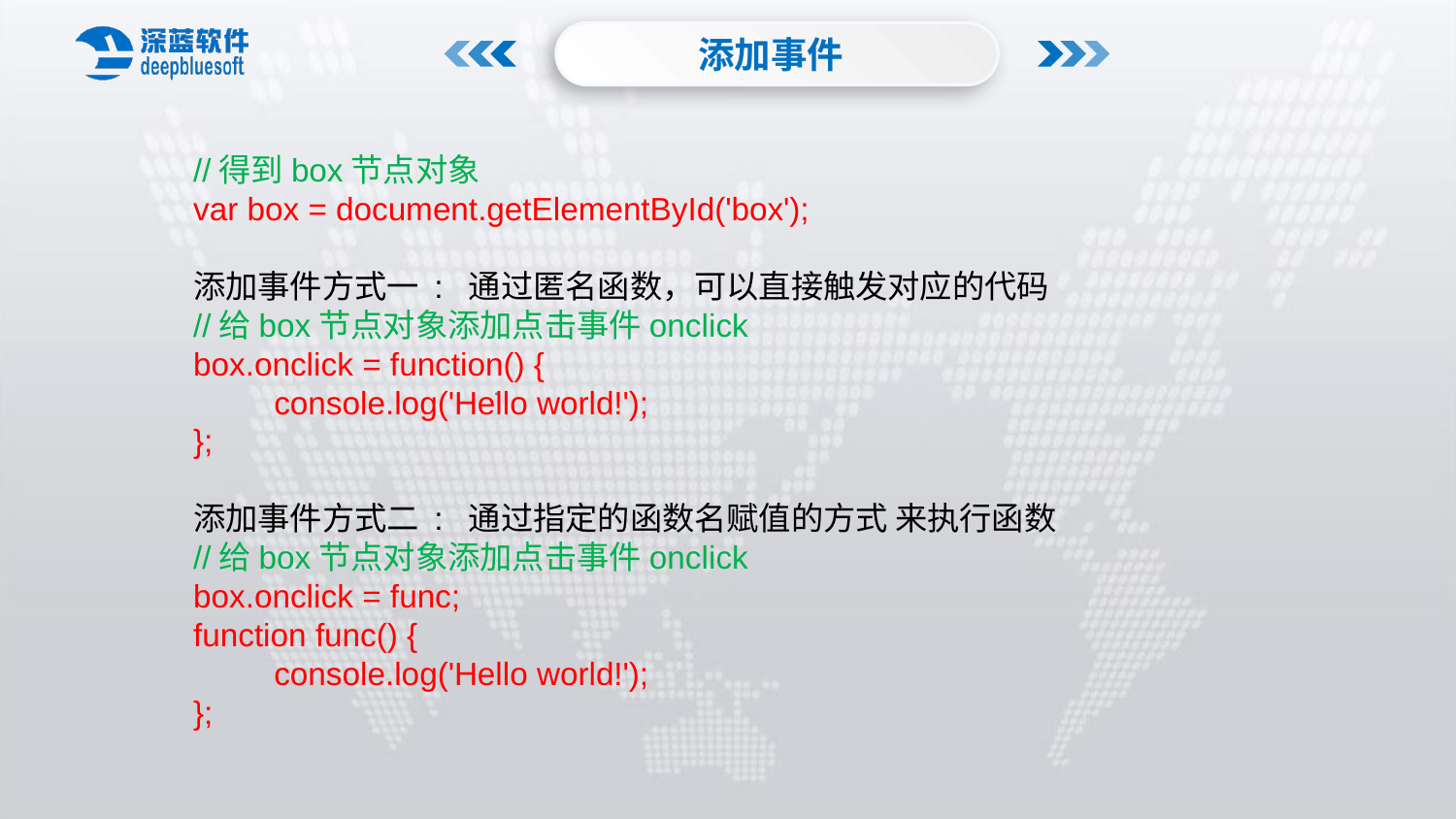

添加事件

//得到box节点对象
var box = document.getElementById('box');

添加事件方式一 :  通过匿名函数，可以直接触发对应的代码
//给box节点对象添加点击事件onclick
box.onclick = function() {
         console.log('Hello world!');
};

添加事件方式二 :  通过指定的函数名赋值的方式 来执行函数
//给box节点对象添加点击事件onclick
box.onclick = func;
function func() {
         console.log('Hello world!');
};